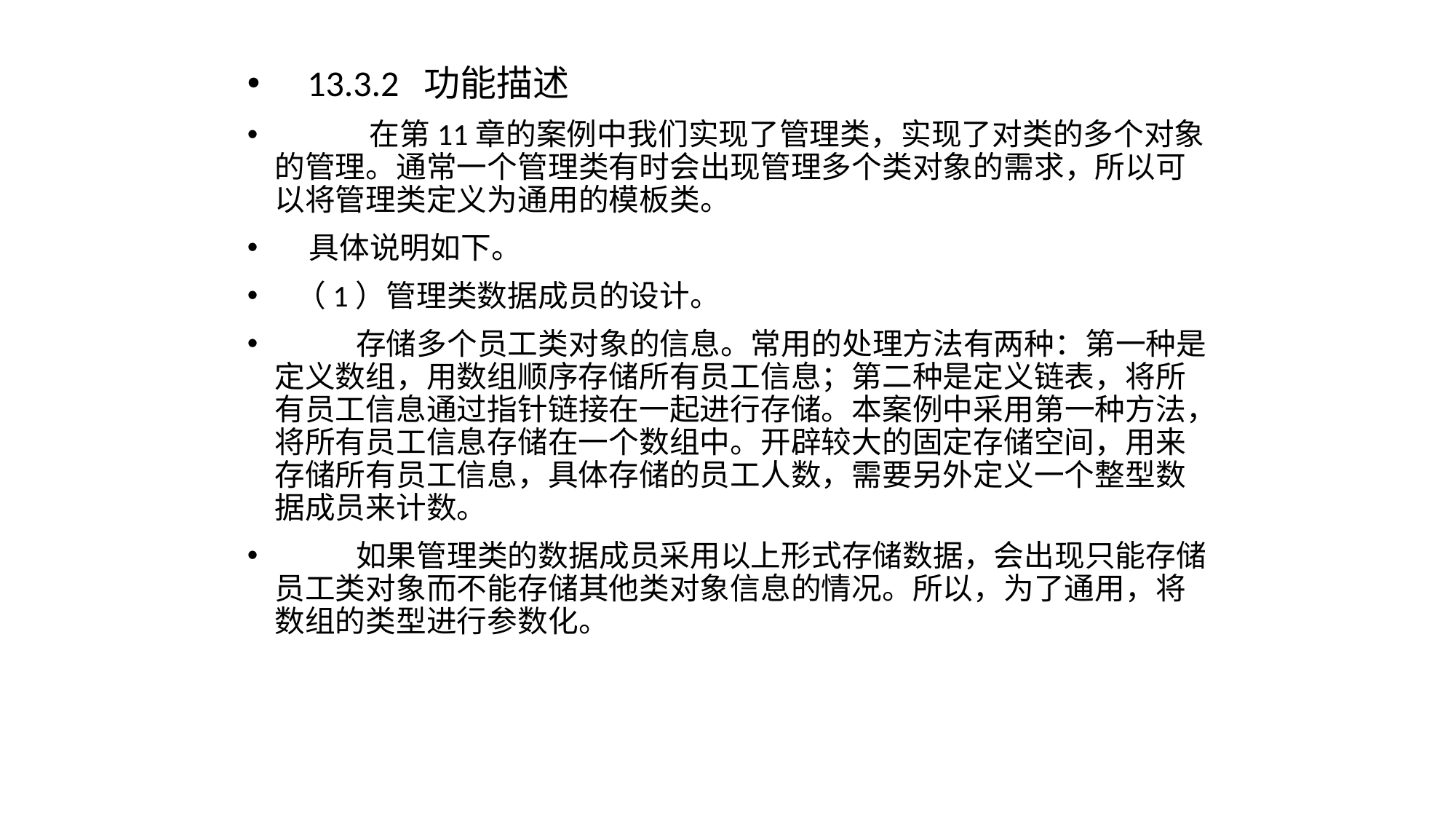

13.3.2  功能描述
             在第11章的案例中我们实现了管理类，实现了对类的多个对象的管理。通常一个管理类有时会出现管理多个类对象的需求，所以可以将管理类定义为通用的模板类。
    具体说明如下。
  （1）管理类数据成员的设计。
           存储多个员工类对象的信息。常用的处理方法有两种：第一种是定义数组，用数组顺序存储所有员工信息；第二种是定义链表，将所有员工信息通过指针链接在一起进行存储。本案例中采用第一种方法，将所有员工信息存储在一个数组中。开辟较大的固定存储空间，用来存储所有员工信息，具体存储的员工人数，需要另外定义一个整型数据成员来计数。
           如果管理类的数据成员采用以上形式存储数据，会出现只能存储员工类对象而不能存储其他类对象信息的情况。所以，为了通用，将数组的类型进行参数化。